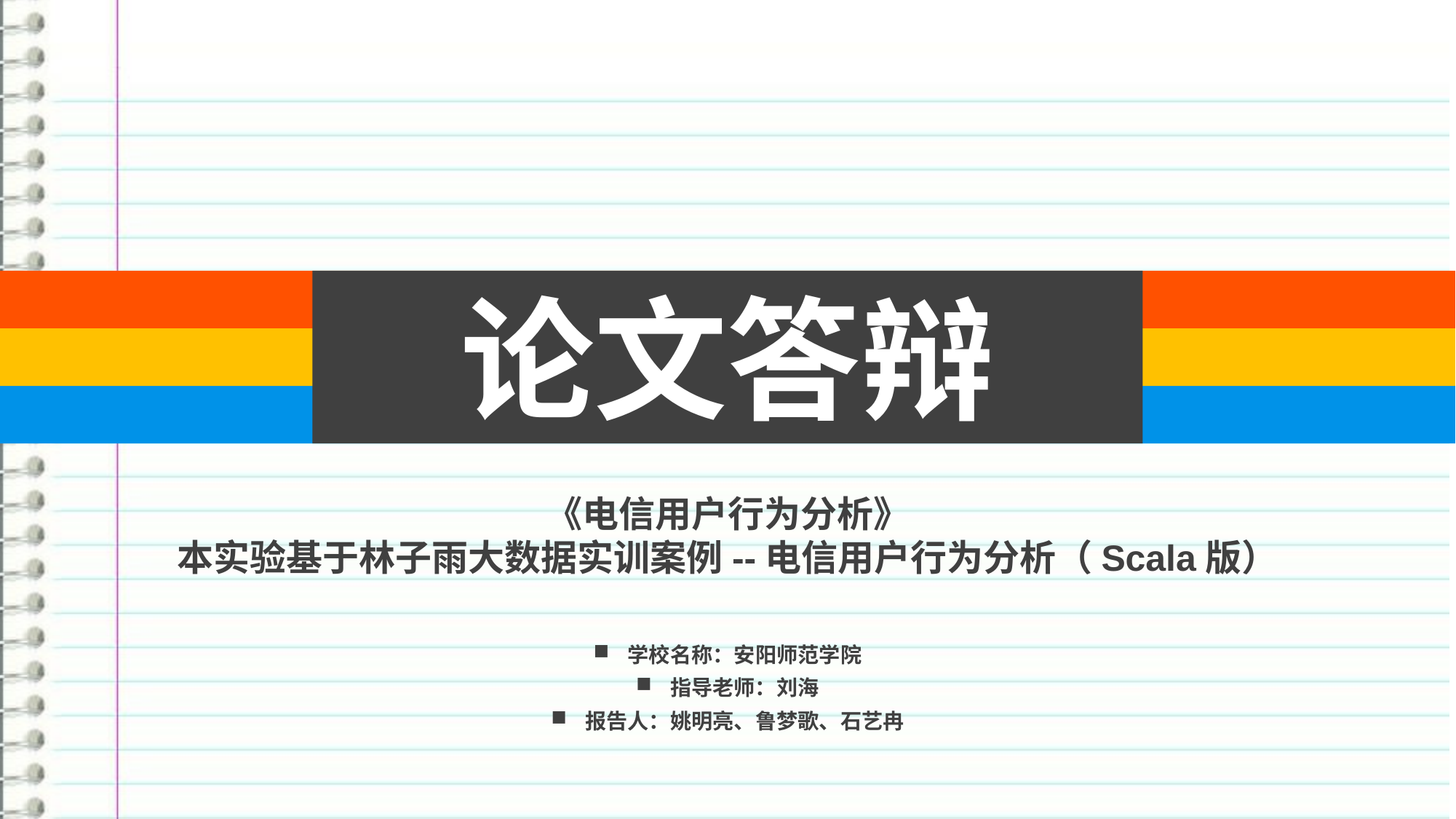

论文答辩
《电信用户行为分析》
本实验基于林子雨大数据实训案例--电信用户行为分析（Scala版）
学校名称：安阳师范学院
指导老师：刘海
报告人：姚明亮、鲁梦歌、石艺冉